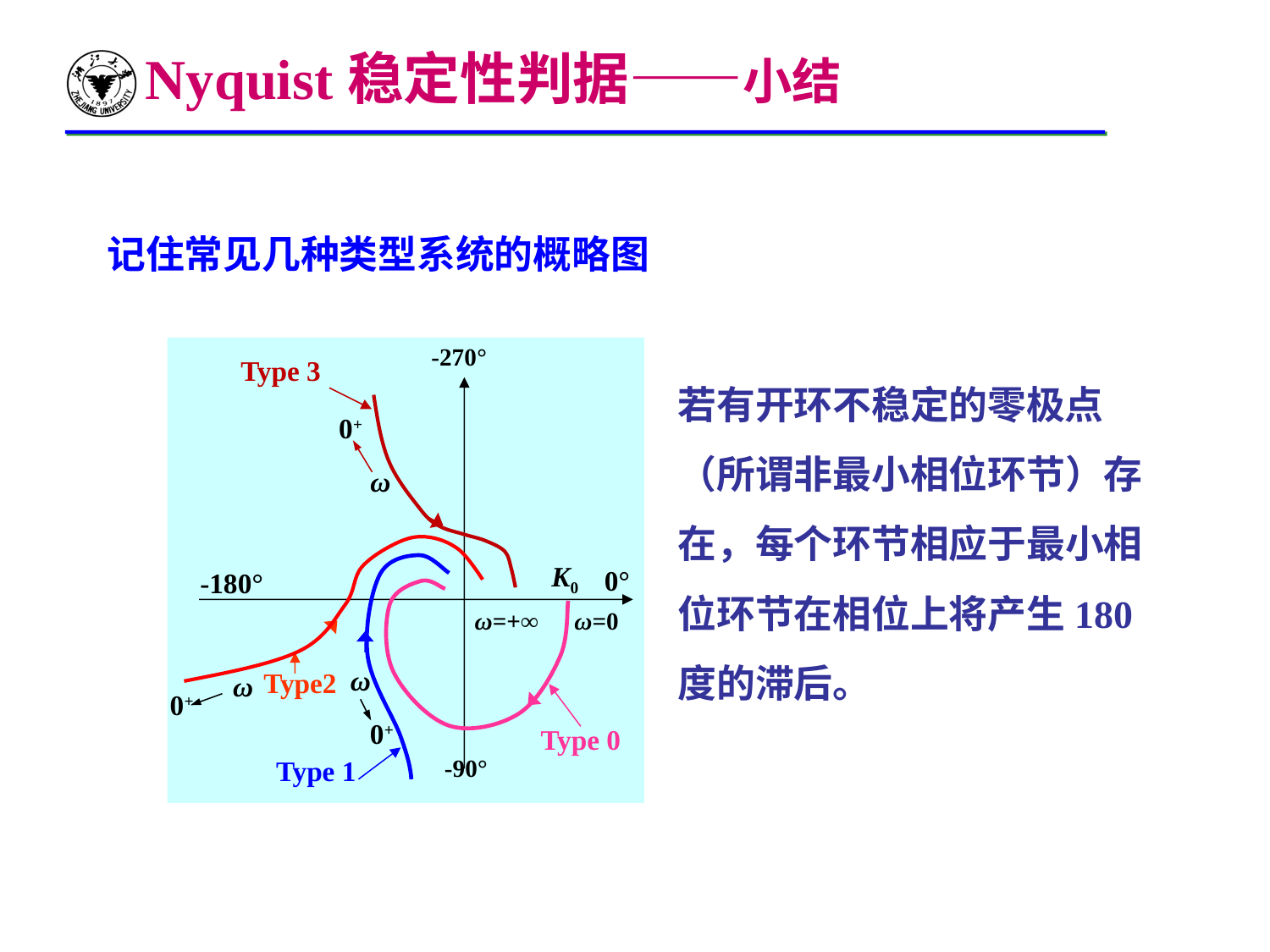

Nyquist稳定性判据——小结
记住常见几种类型系统的概略图
-270°

Type 3

0+

ω

若有开环不稳定的零极点（所谓非最小相位环节）存在，每个环节相应于最小相位环节在相位上将产生180度的滞后。

K0

0°
-180°

ω=+∞
ω=0

ω
Type2
ω

0+
Type 1

0+

Type 0

-90°